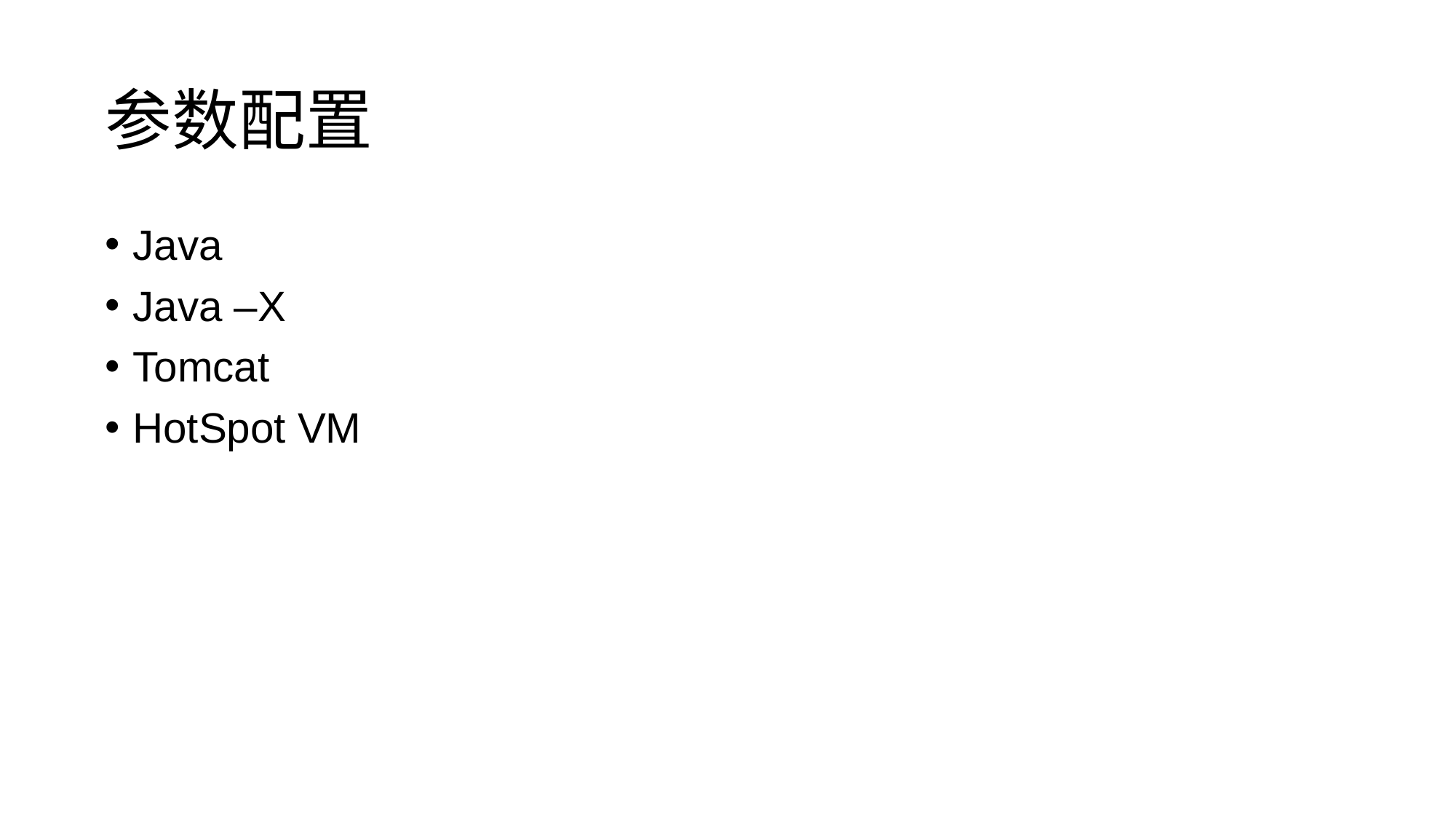

# 参数配置
Java
Java –X
Tomcat
HotSpot VM